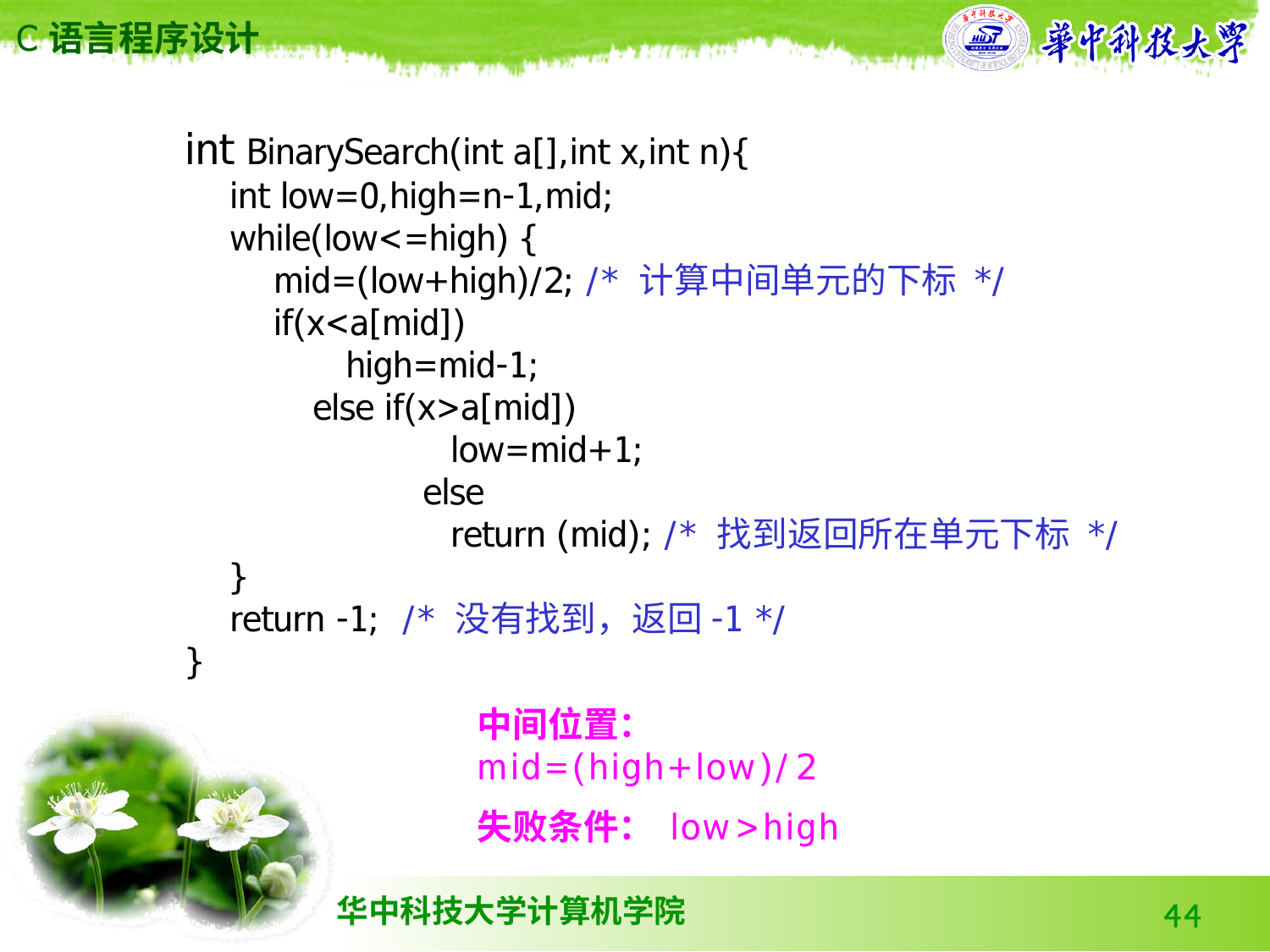

int BinarySearch(int a[],int x,int n){
    int low=0,high=n-1,mid;
    while(low<=high) {
        mid=(low+high)/2; /* 计算中间单元的下标 */
        if(x<a[mid])
	   high=mid-1;
	else if(x>a[mid])
		 low=mid+1;
	          else
		 return (mid); /* 找到返回所在单元下标 */
    }
    return -1;  /* 没有找到，返回-1 */
}
中间位置：mid=(high+low)/2
失败条件： low>high
44